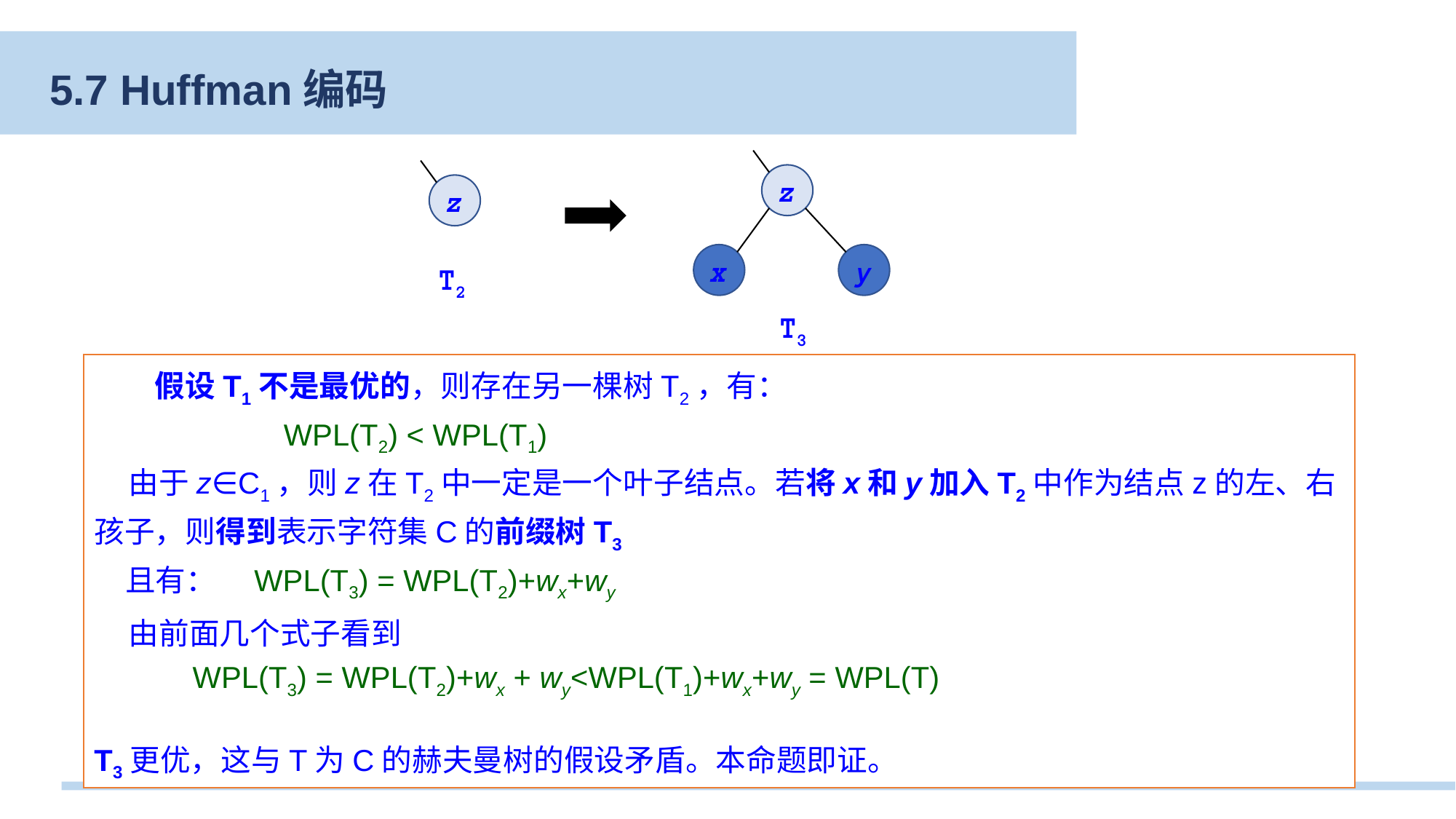

5.7 Huffman编码
z
z

x
y
T2
T3
　　假设T1不是最优的，则存在另一棵树T2，有：
　　　　　　WPL(T2) < WPL(T1)
    由于z∈C1，则z在T2中一定是一个叶子结点。若将x和y加入T2中作为结点z的左、右孩子，则得到表示字符集C的前缀树T3
      且有：　WPL(T3) = WPL(T2)+wx+wy
    由前面几个式子看到
　　　WPL(T3) = WPL(T2)+wx + wy<WPL(T1)+wx+wy = WPL(T)
T3更优，这与T为C的赫夫曼树的假设矛盾。本命题即证。